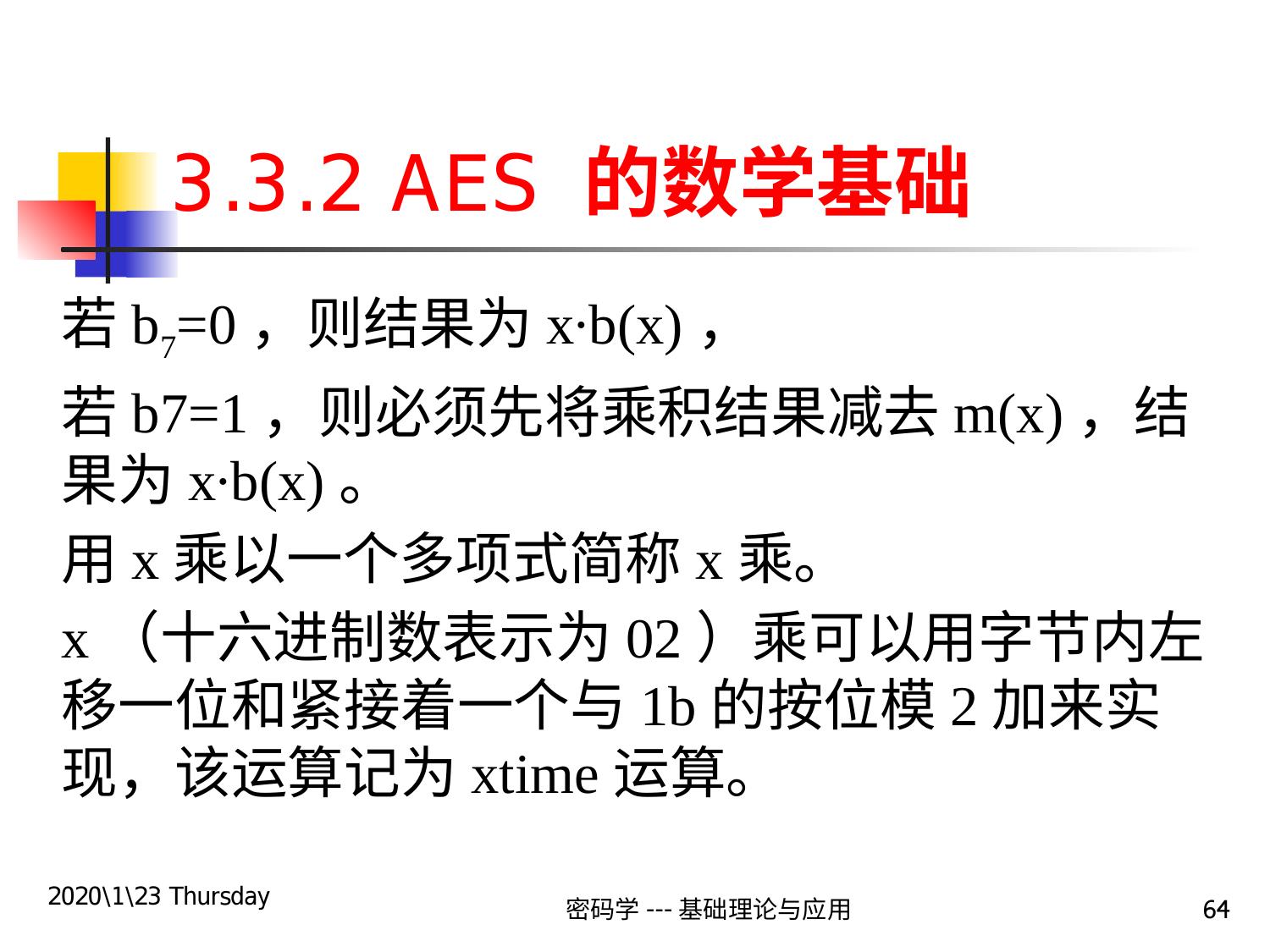

# 3.3.2 AES 的数学基础
若b7=0，则结果为x∙b(x)，
若b7=1，则必须先将乘积结果减去m(x)，结果为x∙b(x)。
用x乘以一个多项式简称x乘。
x（十六进制数表示为02）乘可以用字节内左移一位和紧接着一个与1b的按位模2加来实现，该运算记为xtime运算。
2020\1\23 Thursday
密码学---基础理论与应用
64